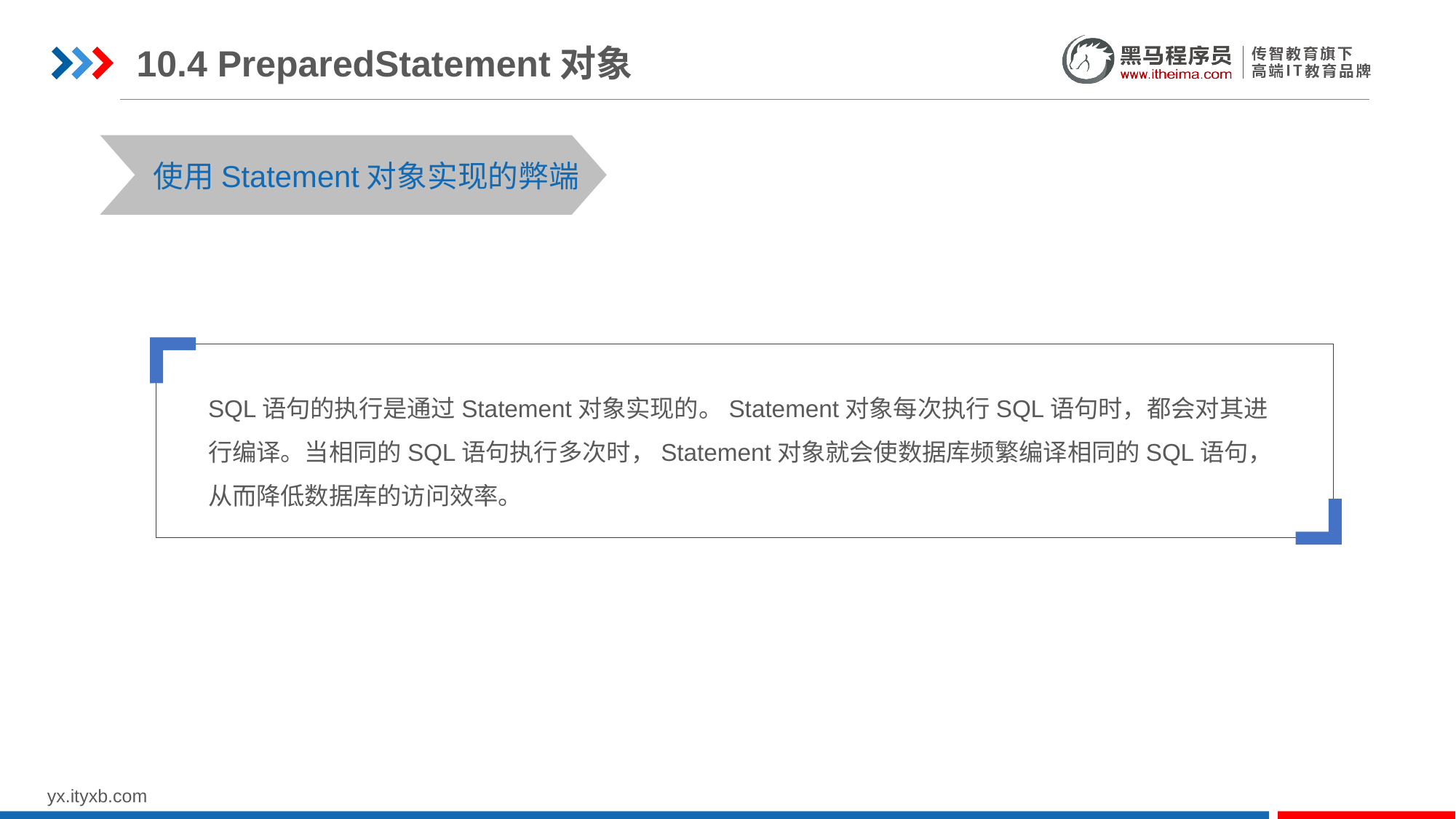

10.4 PreparedStatement对象

STEP  03
使用Statement对象实现的弊端

SQL语句的执行是通过Statement对象实现的。Statement对象每次执行SQL语句时，都会对其进行编译。当相同的SQL语句执行多次时，Statement对象就会使数据库频繁编译相同的SQL语句，从而降低数据库的访问效率。